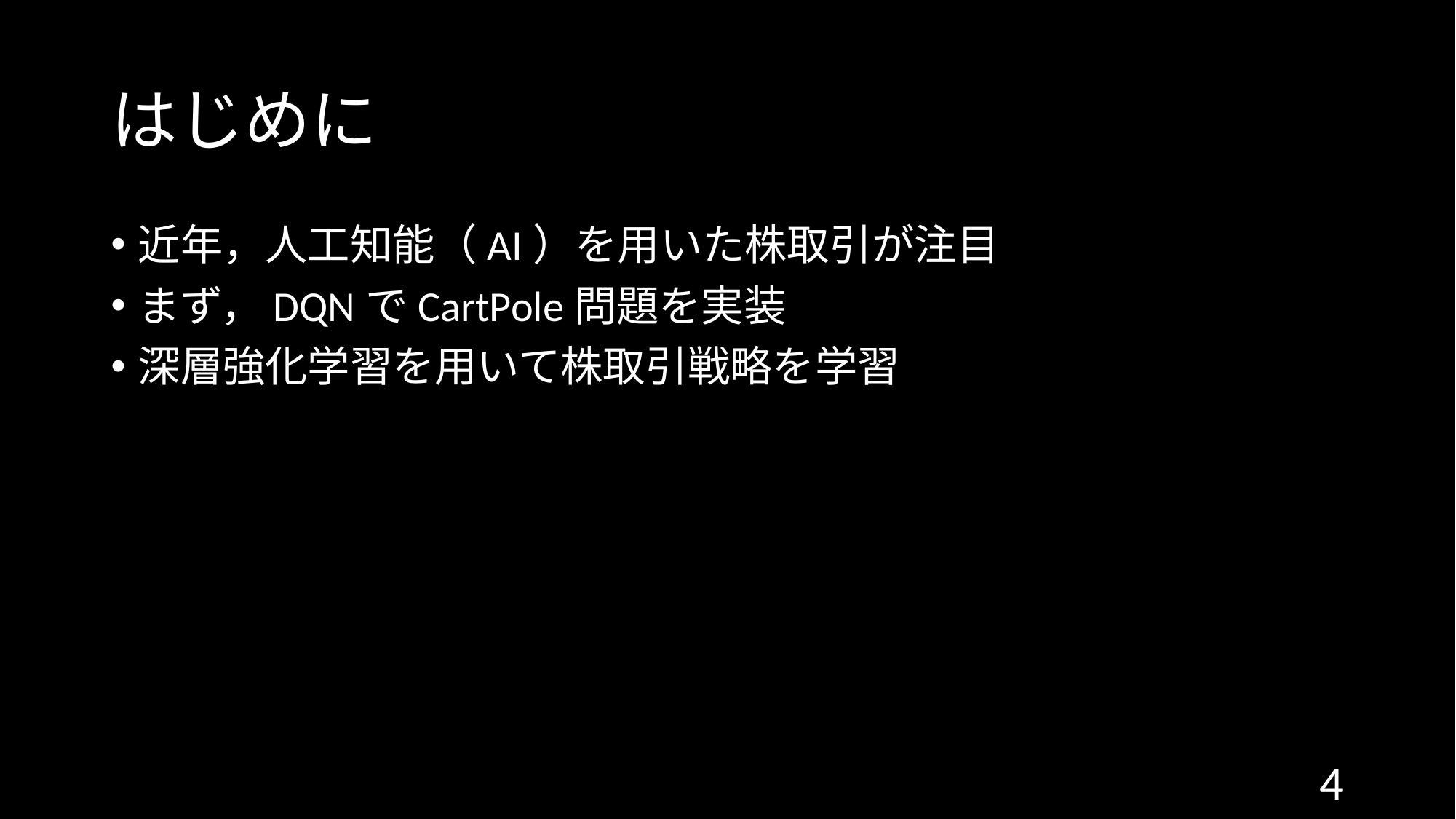

# はじめに
近年，人工知能（AI）を用いた株取引が注目
まず，DQNでCartPole問題を実装
深層強化学習を用いて株取引戦略を学習

4